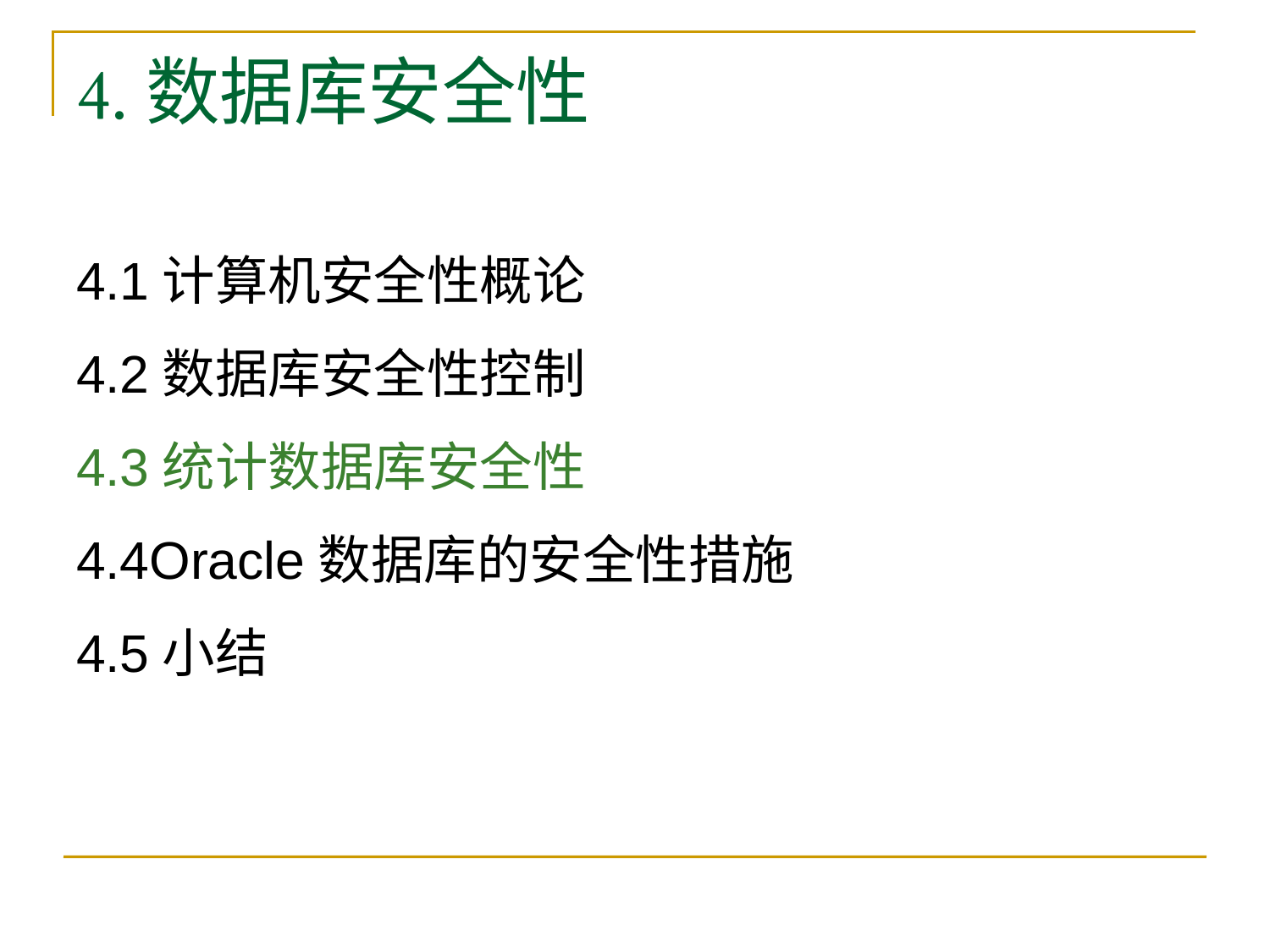

# 4.数据库安全性
4.1计算机安全性概论
4.2数据库安全性控制
4.3统计数据库安全性
4.4Oracle数据库的安全性措施
4.5小结